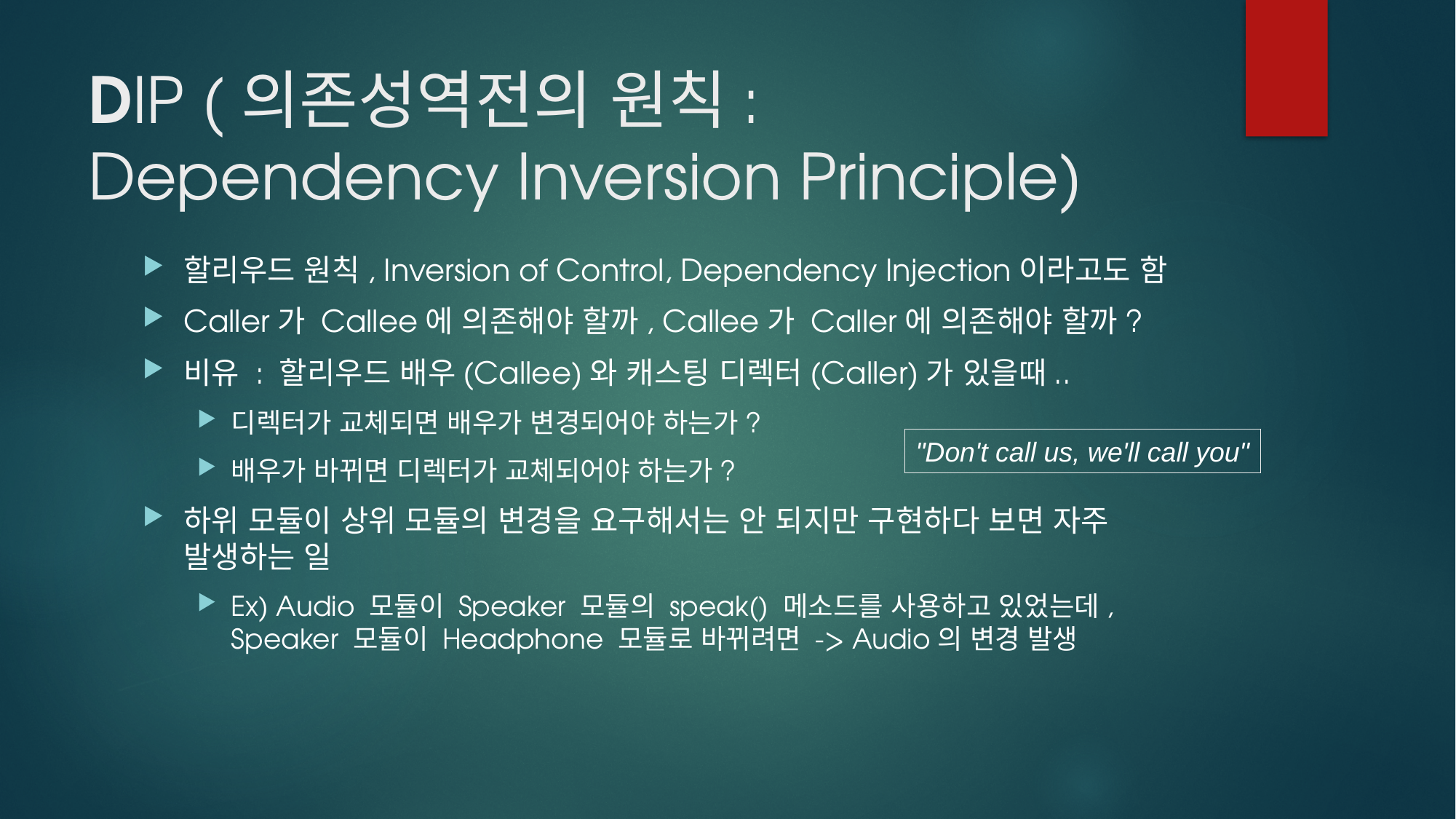

# DIP (의존성역전의 원칙: Dependency Inversion Principle)
할리우드 원칙, Inversion of Control, Dependency Injection이라고도 함
Caller가 Callee에 의존해야 할까, Callee가 Caller에 의존해야 할까?
비유 : 할리우드 배우(Callee)와 캐스팅 디렉터(Caller)가 있을때..
디렉터가 교체되면 배우가 변경되어야 하는가?
배우가 바뀌면 디렉터가 교체되어야 하는가?
하위 모듈이 상위 모듈의 변경을 요구해서는 안 되지만 구현하다 보면 자주 발생하는 일
Ex) Audio 모듈이 Speaker 모듈의 speak() 메소드를 사용하고 있었는데, Speaker 모듈이 Headphone 모듈로 바뀌려면 -> Audio의 변경 발생
"Don't call us, we'll call you"